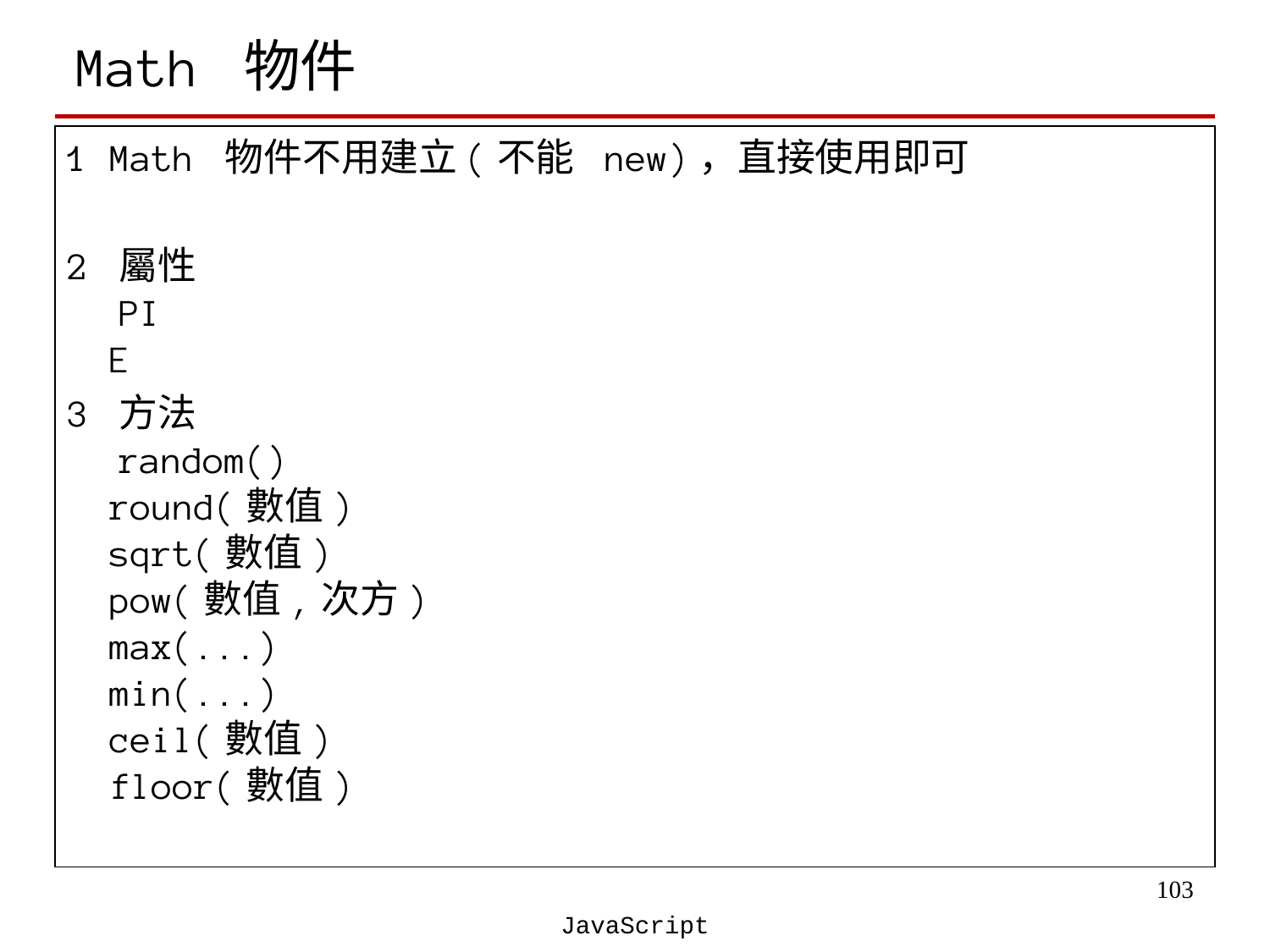

# Math 物件
1 Math 物件不用建立(不能 new)，直接使用即可

2 屬性
  PI
  E
3 方法
  random()
  round(數值)
  sqrt(數值)
  pow(數值,次方)
  max(...)
  min(...)
  ceil(數值)
  floor(數值)

103
JavaScript